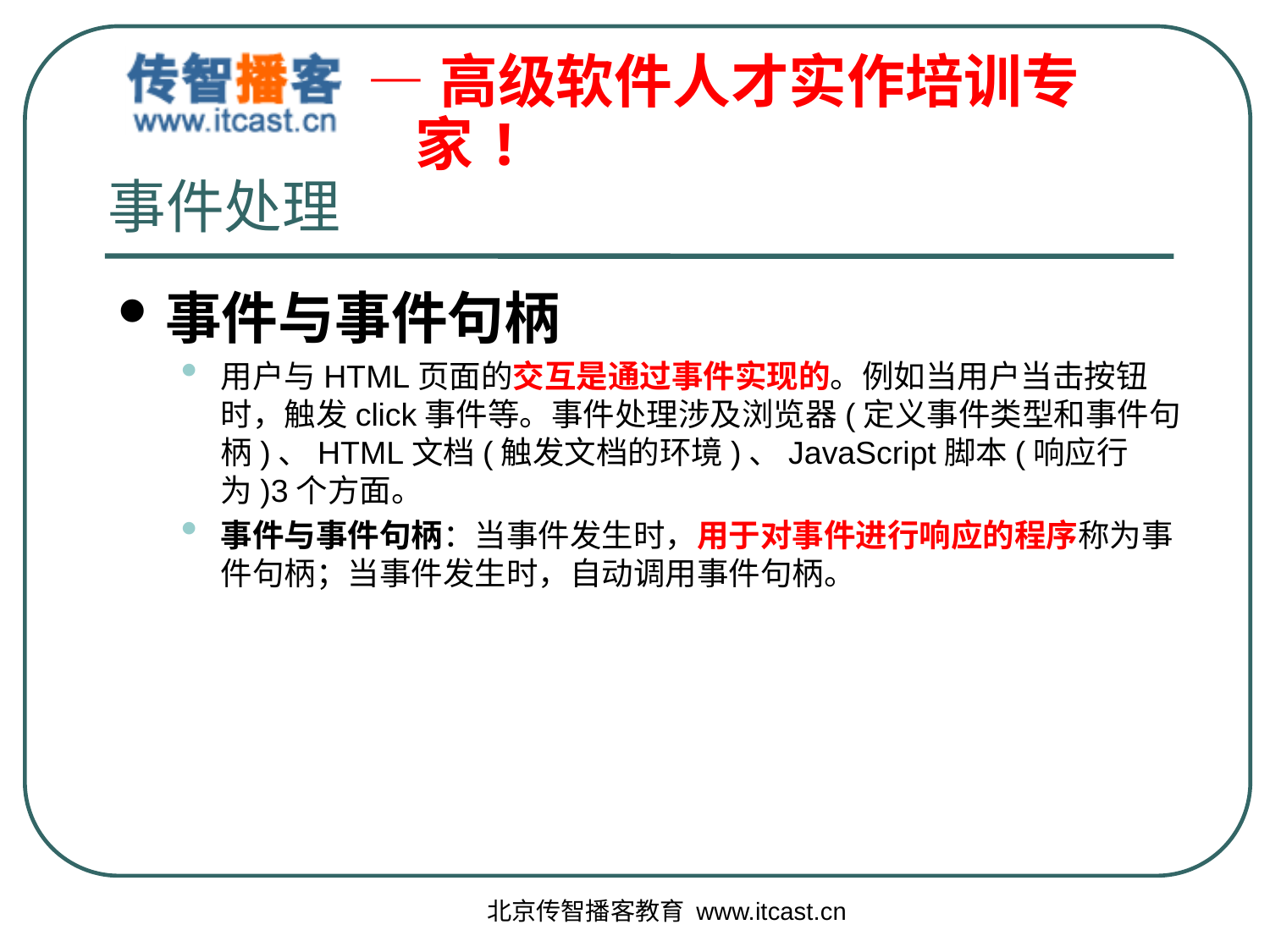

# 事件处理
事件与事件句柄
用户与HTML页面的交互是通过事件实现的。例如当用户当击按钮时，触发click事件等。事件处理涉及浏览器(定义事件类型和事件句柄)、HTML文档(触发文档的环境)、JavaScript脚本(响应行为)3个方面。
事件与事件句柄：当事件发生时，用于对事件进行响应的程序称为事件句柄；当事件发生时，自动调用事件句柄。